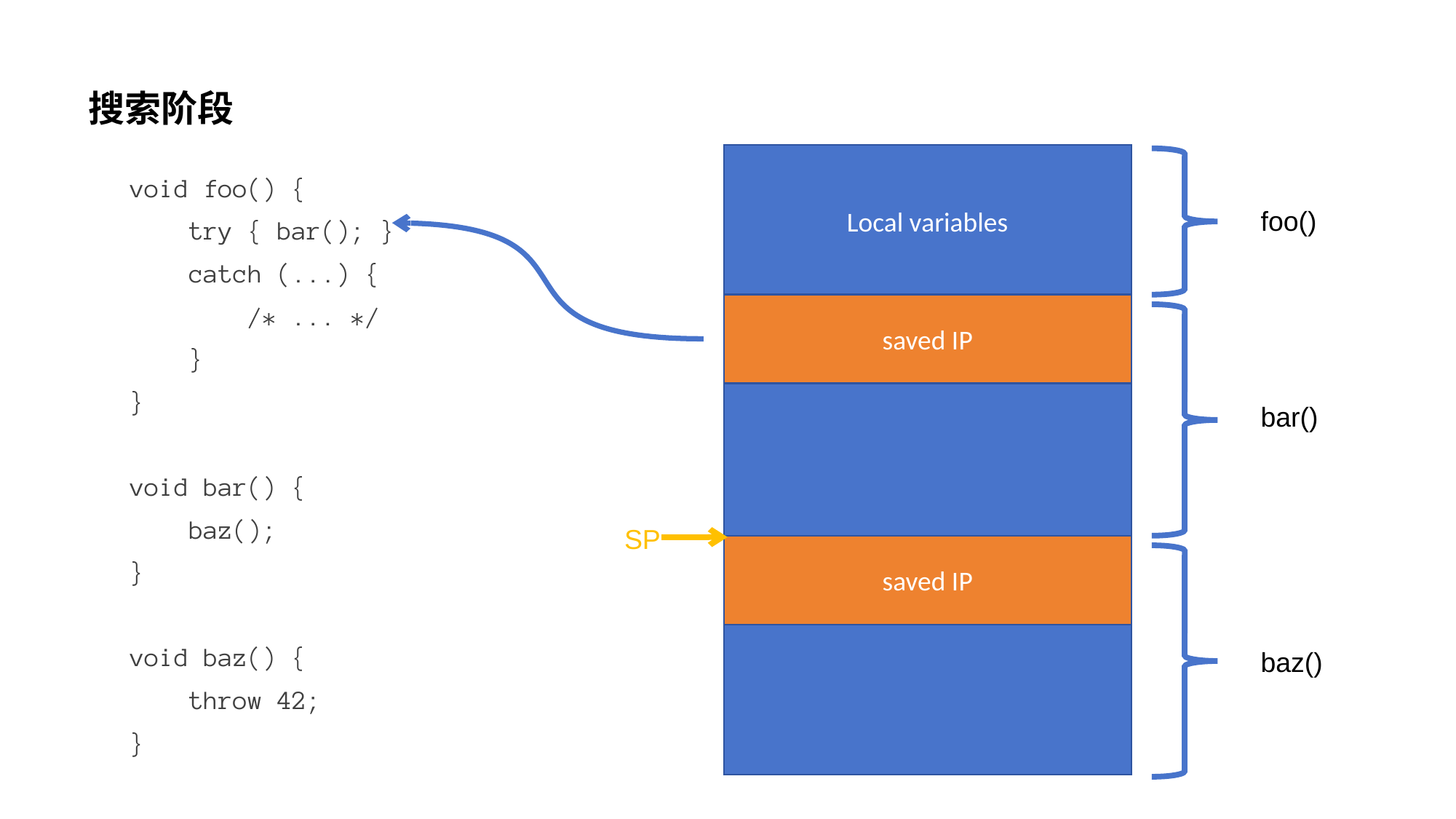

# 搜索阶段
Local variables
saved IP

saved IP

foo()

bar()

baz()
void foo() {
    try { bar(); }
    catch (...) {
        /* ... */
    }
}

void bar() {
    baz();
}

void baz() {
    throw 42;
}
SP